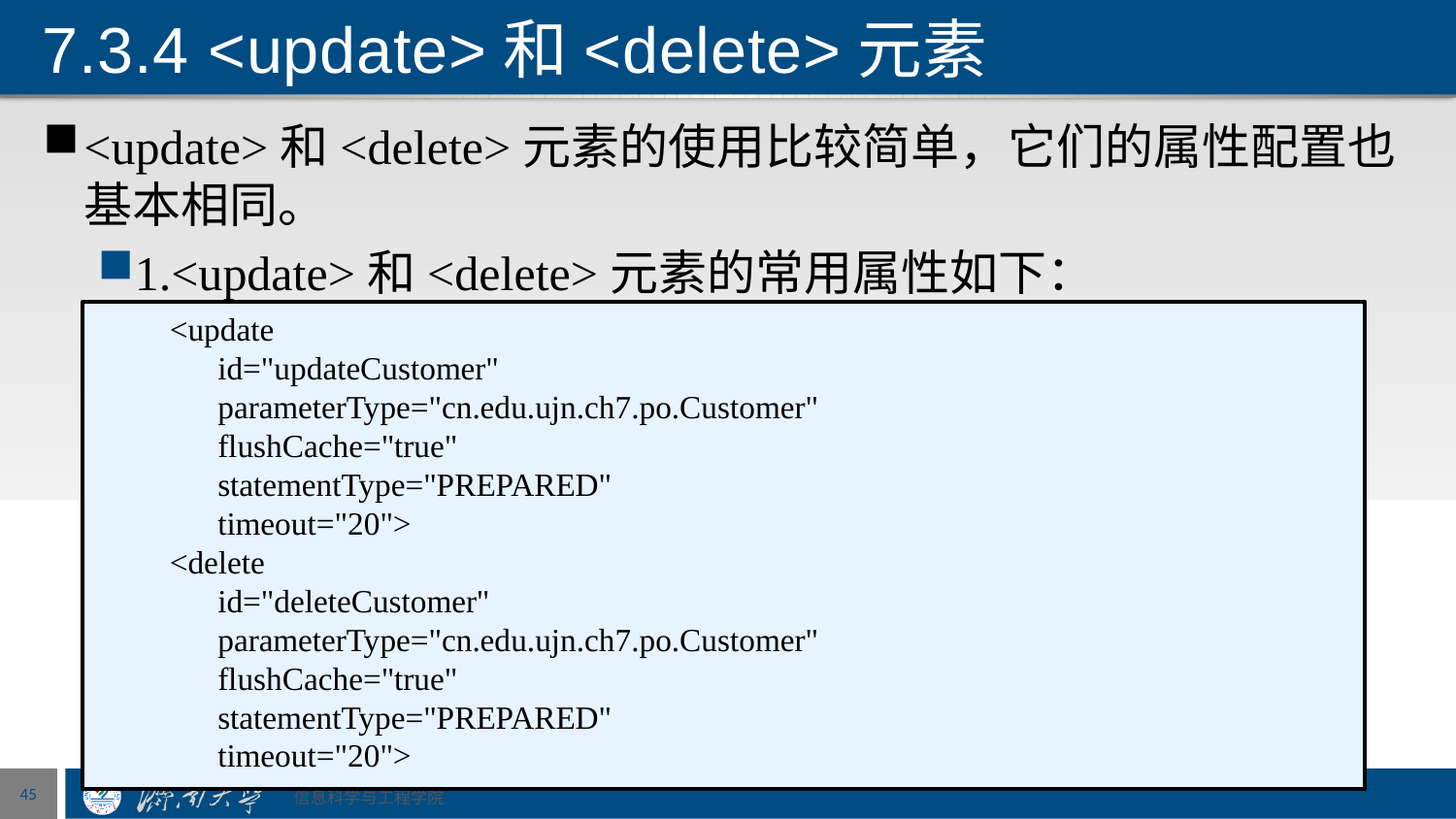

# 7.3.4 <update>和<delete>元素
<update>和<delete>元素的使用比较简单，它们的属性配置也基本相同。
1.<update>和<delete>元素的常用属性如下：

<update
      id="updateCustomer"
      parameterType="cn.edu.ujn.ch7.po.Customer"
      flushCache="true"
      statementType="PREPARED"
      timeout="20">
<delete
      id="deleteCustomer"
      parameterType="cn.edu.ujn.ch7.po.Customer"
      flushCache="true"
      statementType="PREPARED"
      timeout="20">